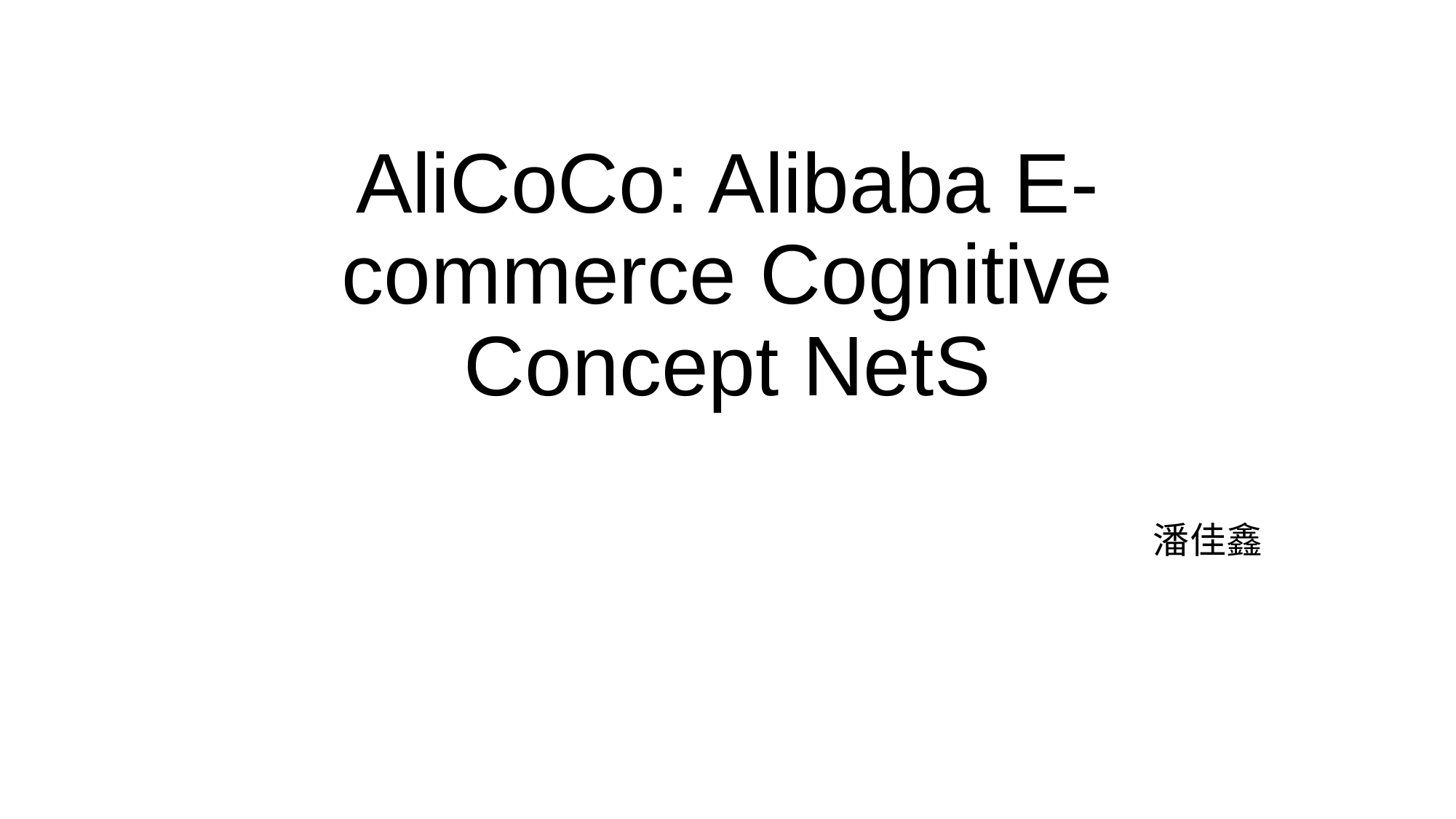

# AliCoCo: Alibaba E-commerce Cognitive Concept NetS
潘佳鑫